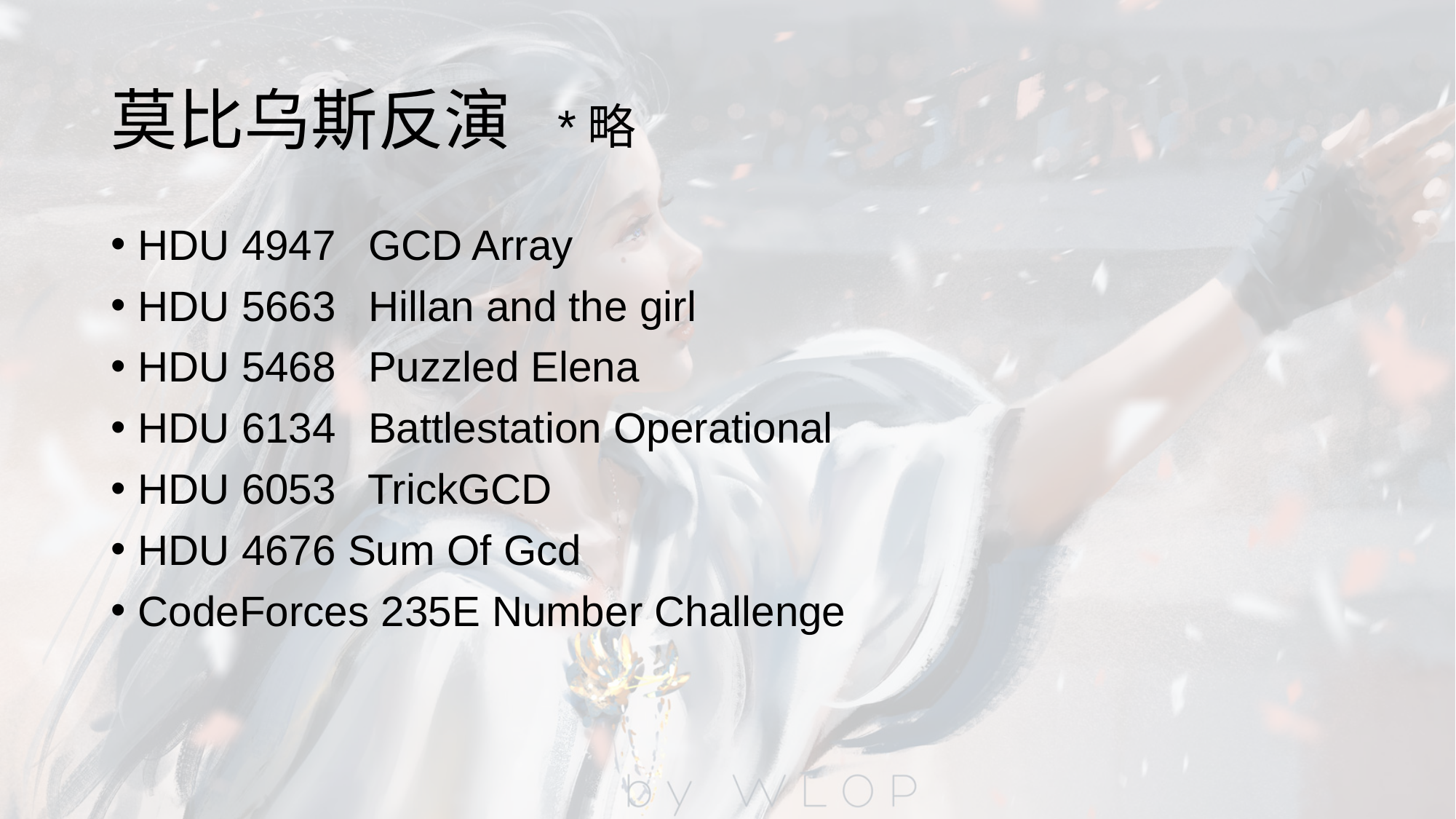

# 莫比乌斯反演  *略
HDU 4947	 GCD Array
HDU 5663	 Hillan and the girl
HDU 5468	 Puzzled Elena
HDU 6134	 Battlestation Operational
HDU 6053	 TrickGCD
HDU 4676 Sum Of Gcd
CodeForces 235E Number Challenge